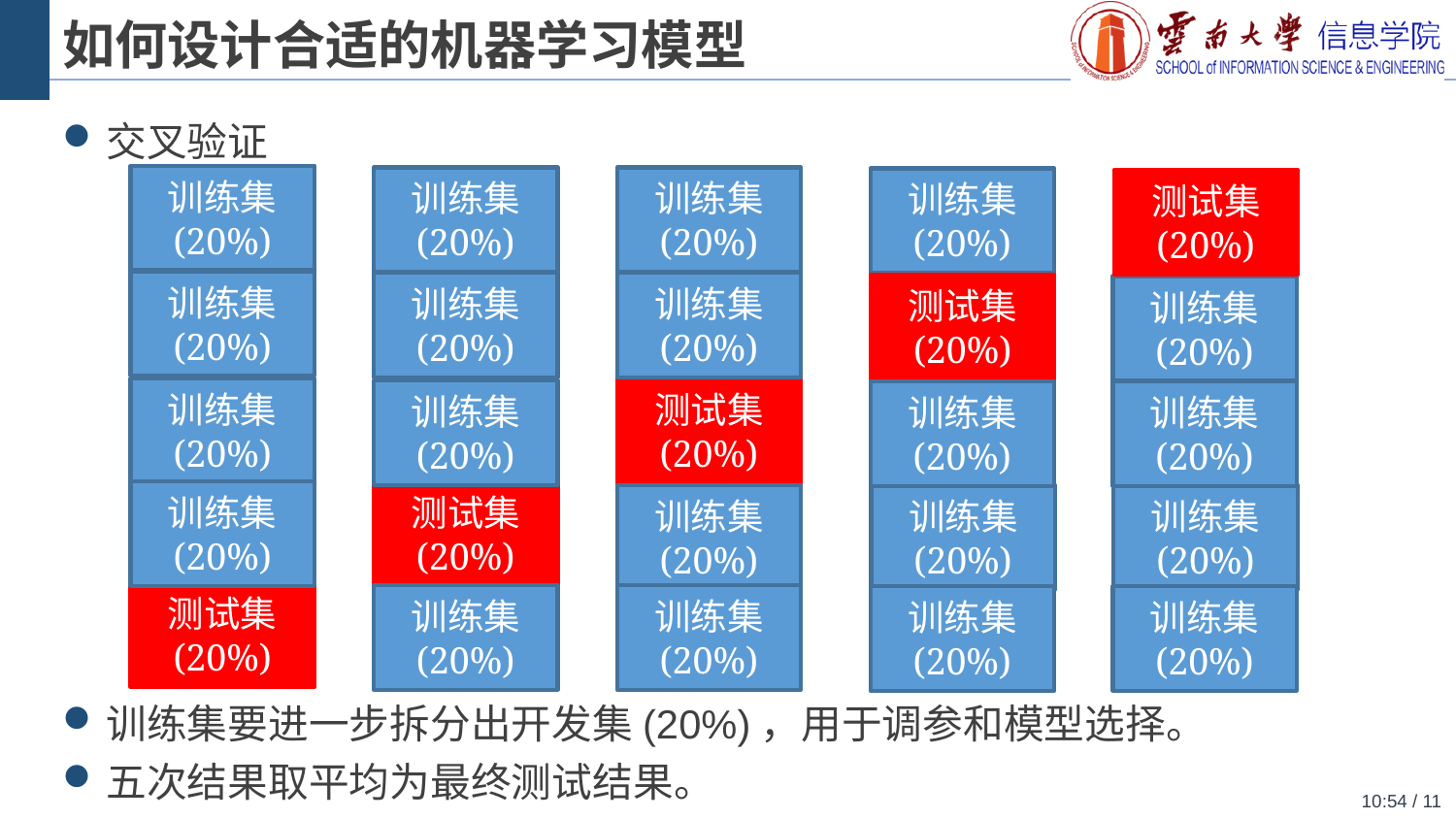

# 如何设计合适的机器学习模型
交叉验证

训练集要进一步拆分出开发集(20%)，用于调参和模型选择。
五次结果取平均为最终测试结果。

训练集
(20%)
训练集
(20%)
训练集
(20%)
训练集
(20%)
测试集
(20%)
训练集
(20%)
训练集
(20%)
训练集
(20%)
测试集
(20%)
训练集
(20%)
训练集
(20%)
测试集
(20%)
训练集
(20%)
训练集
(20%)
训练集
(20%)
训练集
(20%)
测试集
(20%)
训练集
(20%)
训练集
(20%)
训练集
(20%)
测试集
(20%)
训练集
(20%)
训练集
(20%)
训练集
(20%)
训练集
(20%)